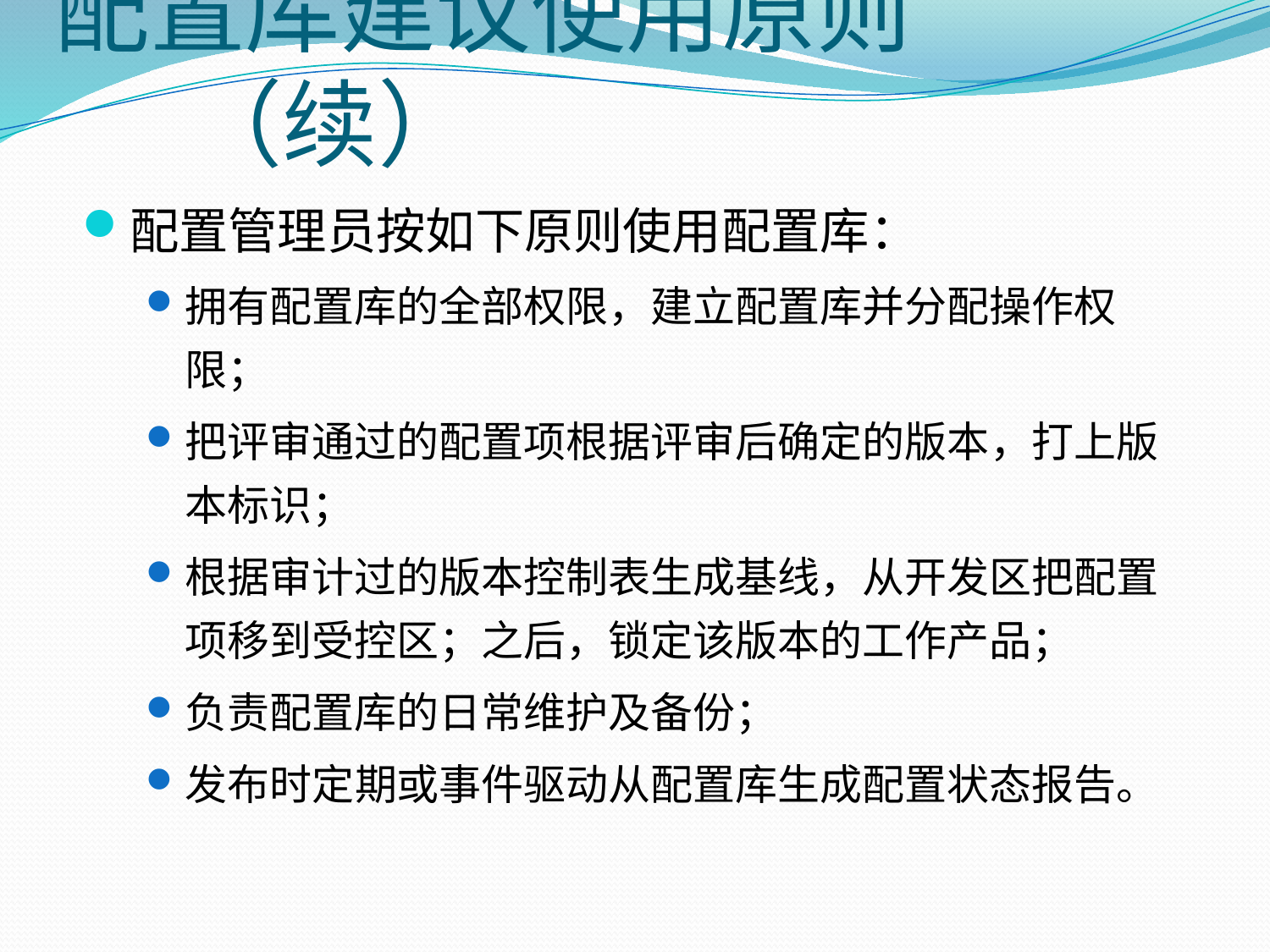

配置库建议使用原则（续）
配置管理员按如下原则使用配置库：
拥有配置库的全部权限，建立配置库并分配操作权限；
把评审通过的配置项根据评审后确定的版本，打上版本标识；
根据审计过的版本控制表生成基线，从开发区把配置项移到受控区；之后，锁定该版本的工作产品；
负责配置库的日常维护及备份；
发布时定期或事件驱动从配置库生成配置状态报告。